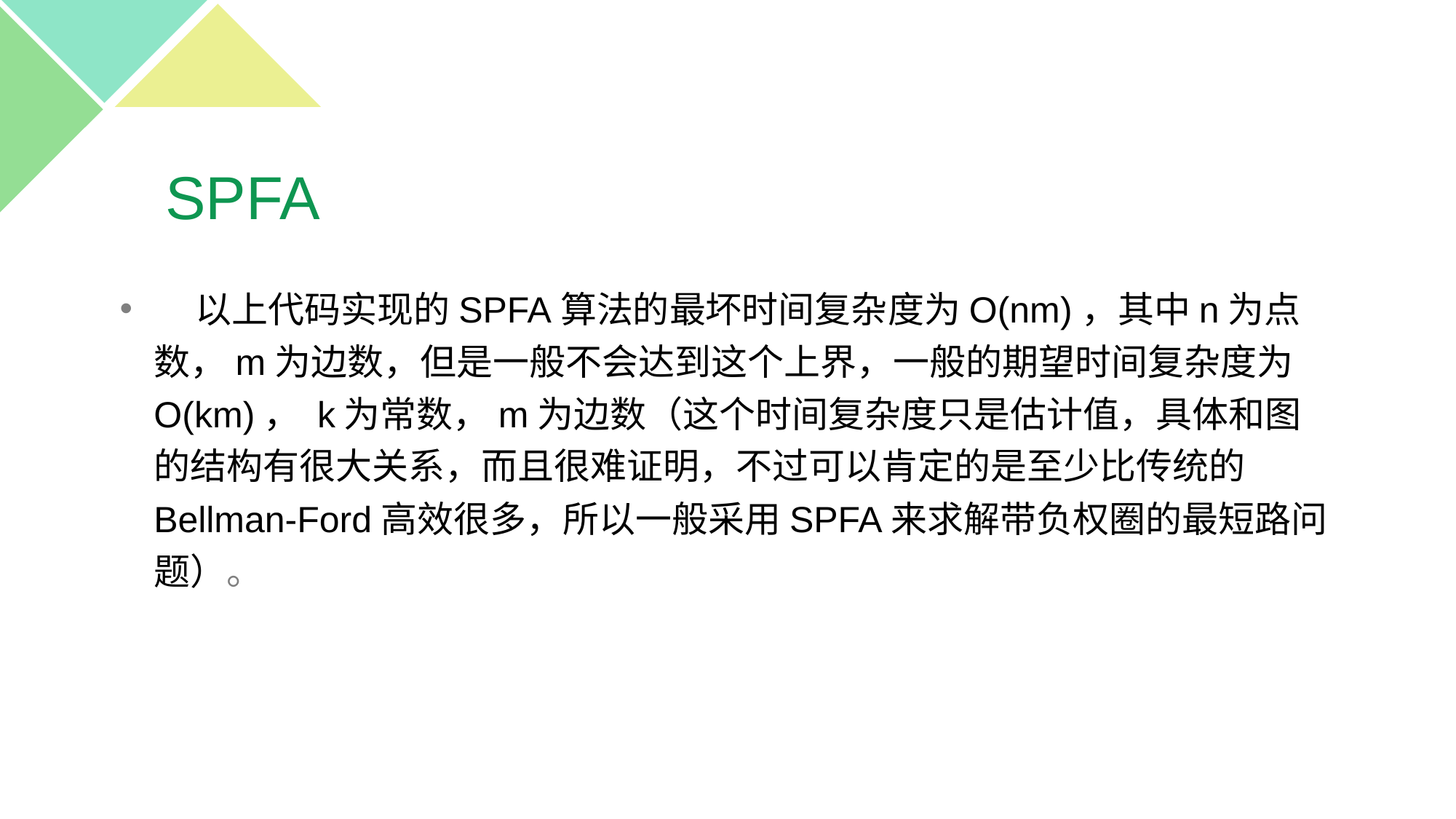

# SPFA
    以上代码实现的SPFA算法的最坏时间复杂度为O(nm)，其中n为点数，m为边数，但是一般不会达到这个上界，一般的期望时间复杂度为O(km)， k为常数，m为边数（这个时间复杂度只是估计值，具体和图的结构有很大关系，而且很难证明，不过可以肯定的是至少比传统的Bellman-Ford高效很多，所以一般采用SPFA来求解带负权圈的最短路问题）。